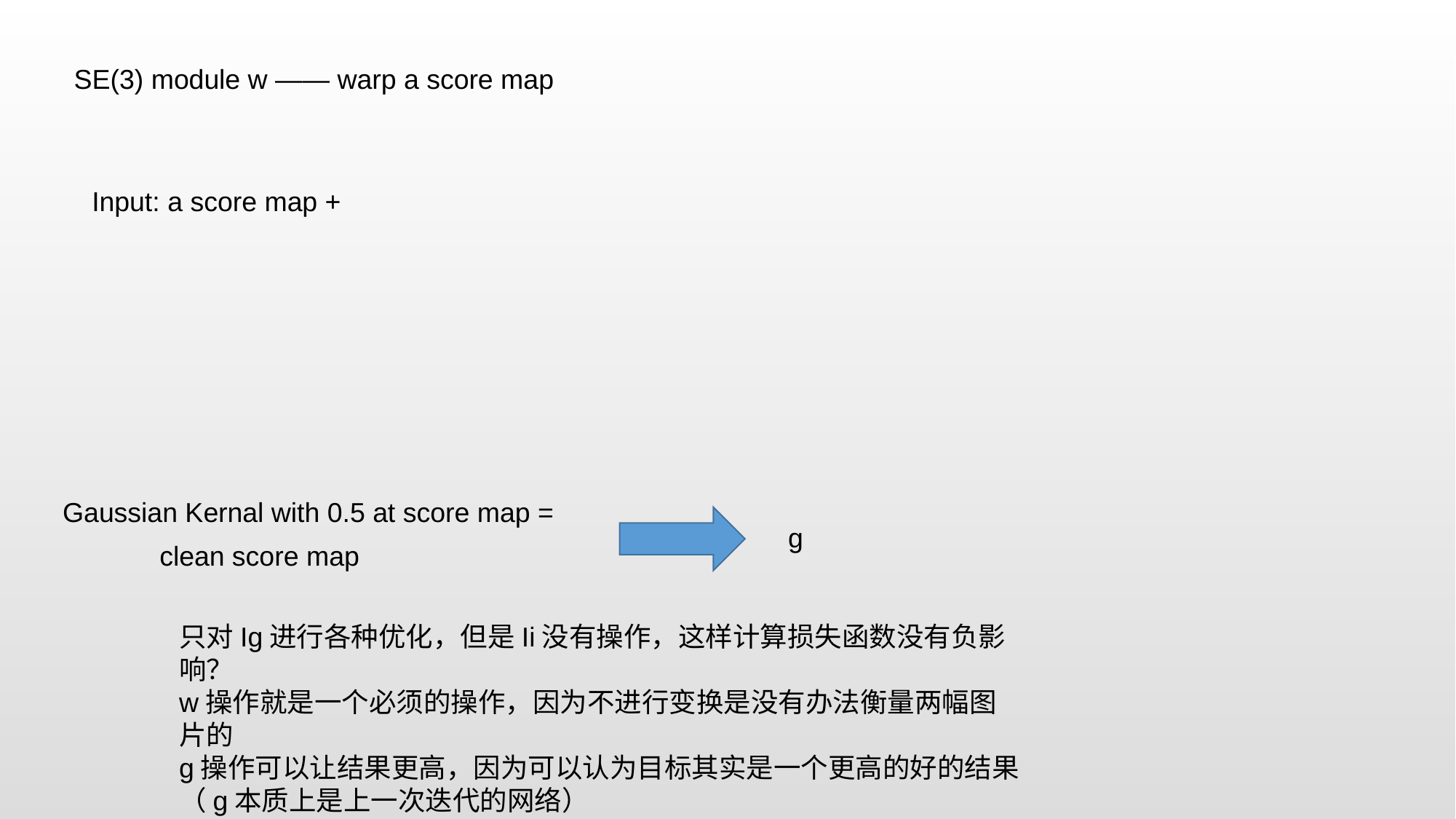

SE(3) module w —— warp a score map
Input: a score map +
Gaussian Kernal with 0.5 at score map =

g
clean score map
只对Ig进行各种优化，但是Ii没有操作，这样计算损失函数没有负影响？
w操作就是一个必须的操作，因为不进行变换是没有办法衡量两幅图片的
g操作可以让结果更高，因为可以认为目标其实是一个更高的好的结果（g本质上是上一次迭代的网络）